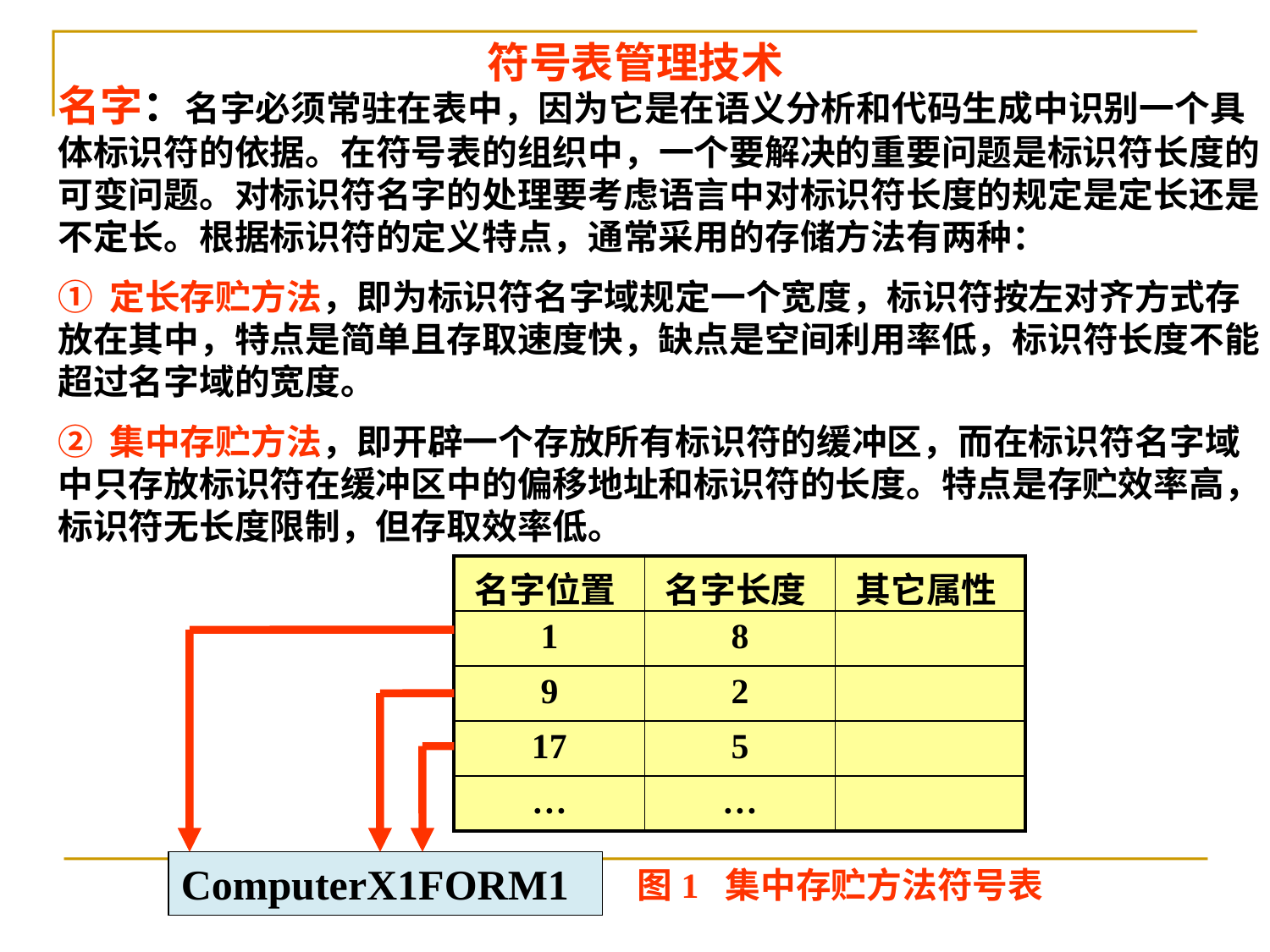

# 符号表管理技术
名字：名字必须常驻在表中，因为它是在语义分析和代码生成中识别一个具体标识符的依据。在符号表的组织中，一个要解决的重要问题是标识符长度的可变问题。对标识符名字的处理要考虑语言中对标识符长度的规定是定长还是不定长。根据标识符的定义特点，通常采用的存储方法有两种：
① 定长存贮方法，即为标识符名字域规定一个宽度，标识符按左对齐方式存放在其中，特点是简单且存取速度快，缺点是空间利用率低，标识符长度不能超过名字域的宽度。
② 集中存贮方法，即开辟一个存放所有标识符的缓冲区，而在标识符名字域中只存放标识符在缓冲区中的偏移地址和标识符的长度。特点是存贮效率高，标识符无长度限制，但存取效率低。
| 名字位置 | 名字长度 | 其它属性 |
| --- | --- | --- |
| 1 | 8 |  |
| 9 | 2 |  |
| 17 | 5 |  |
| … | … |  |

ComputerX1FORM1
图1  集中存贮方法符号表